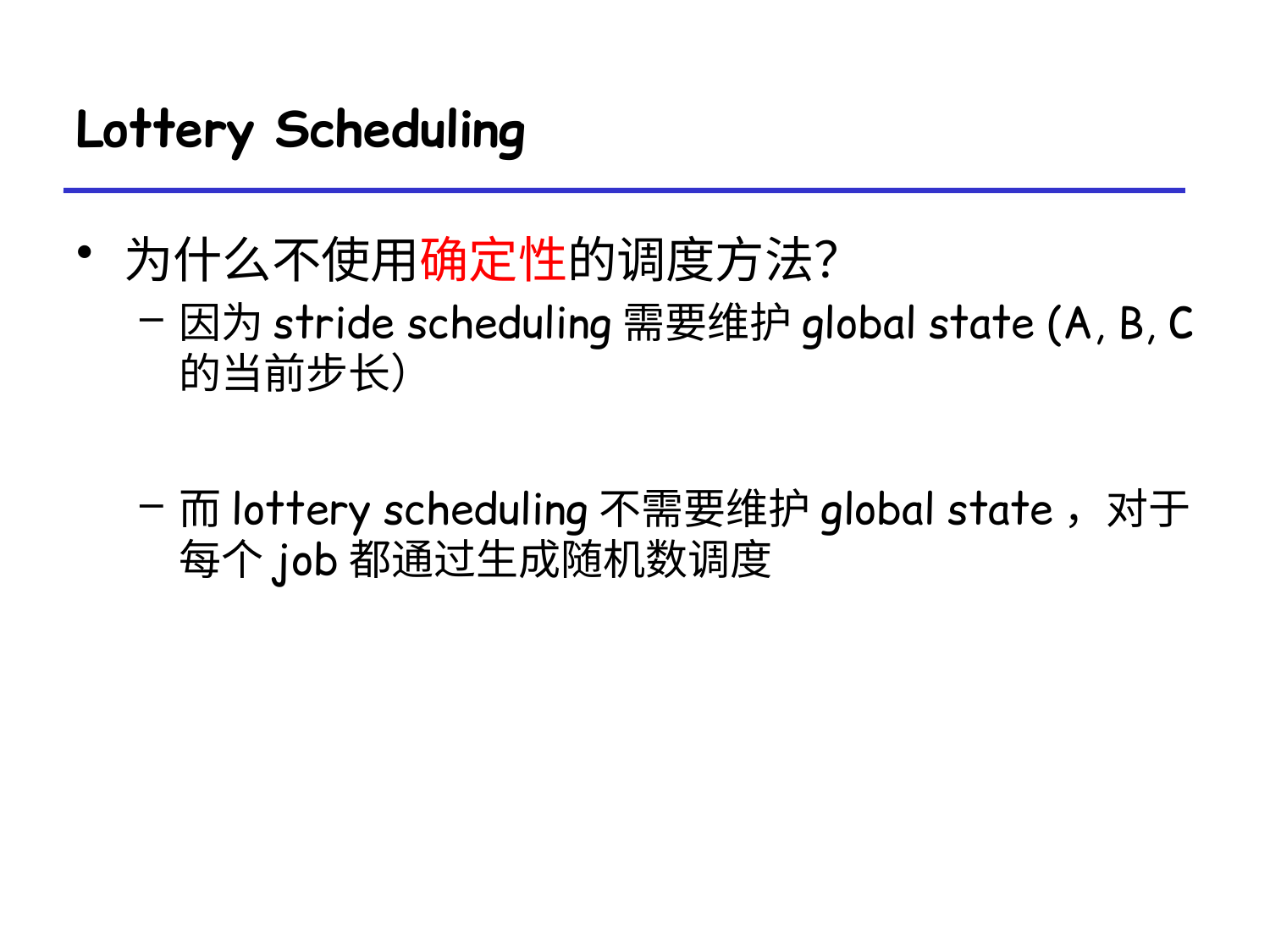

# Lottery Scheduling
为什么不使用确定性的调度方法？
因为stride scheduling需要维护global state (A, B, C的当前步长）

而lottery scheduling不需要维护global state，对于每个job都通过生成随机数调度

42